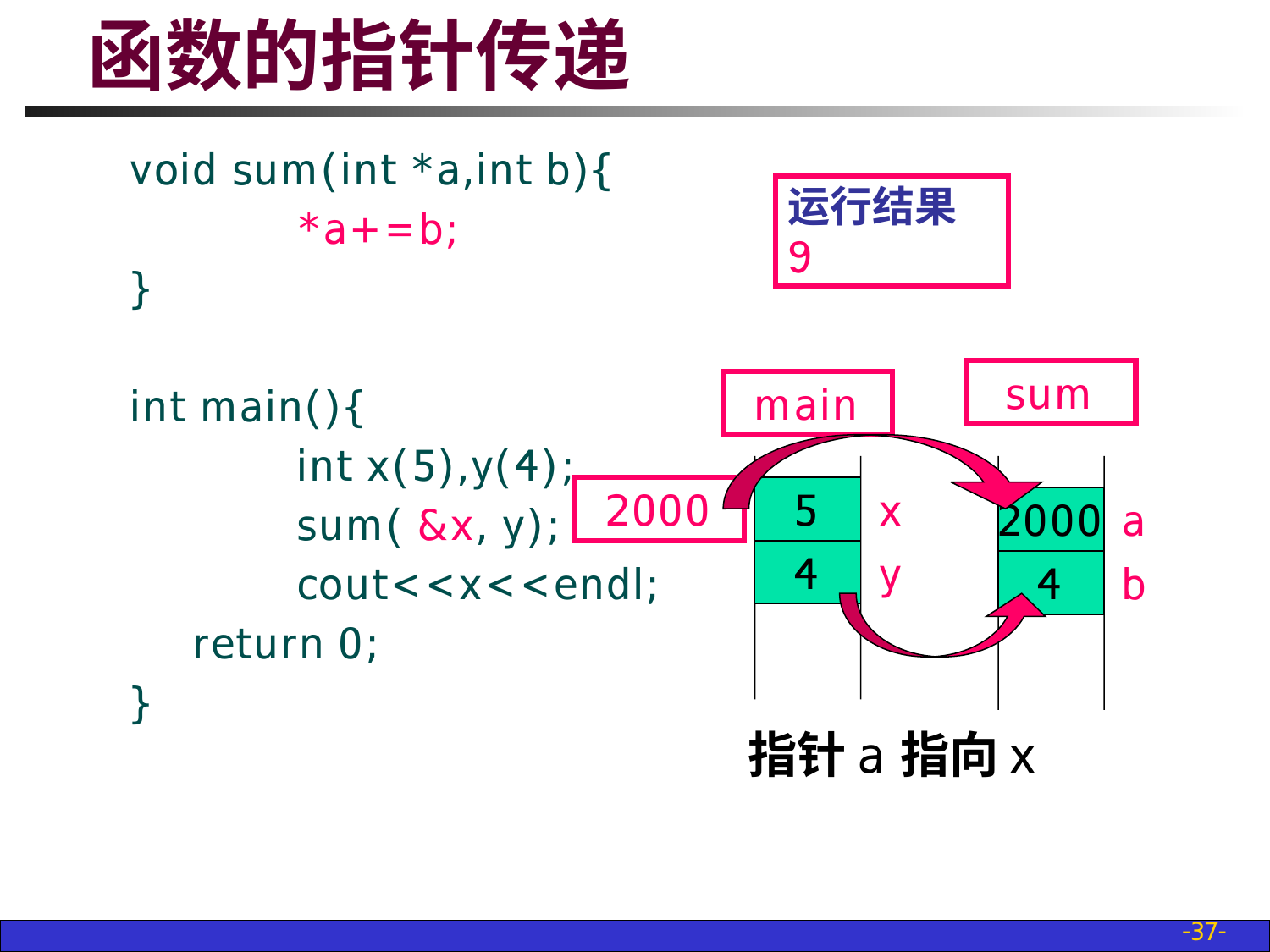

# 函数的指针传递
void sum(int *a,int b){
		*a+=b;
}

int main(){
		int x(5),y(4);
		sum( &x, y);
		cout<<x<<endl;
     return 0;
}
运行结果
9
sum

2000
a
4
b
main

2000

5

4
x
y

指针a指向x
-37-